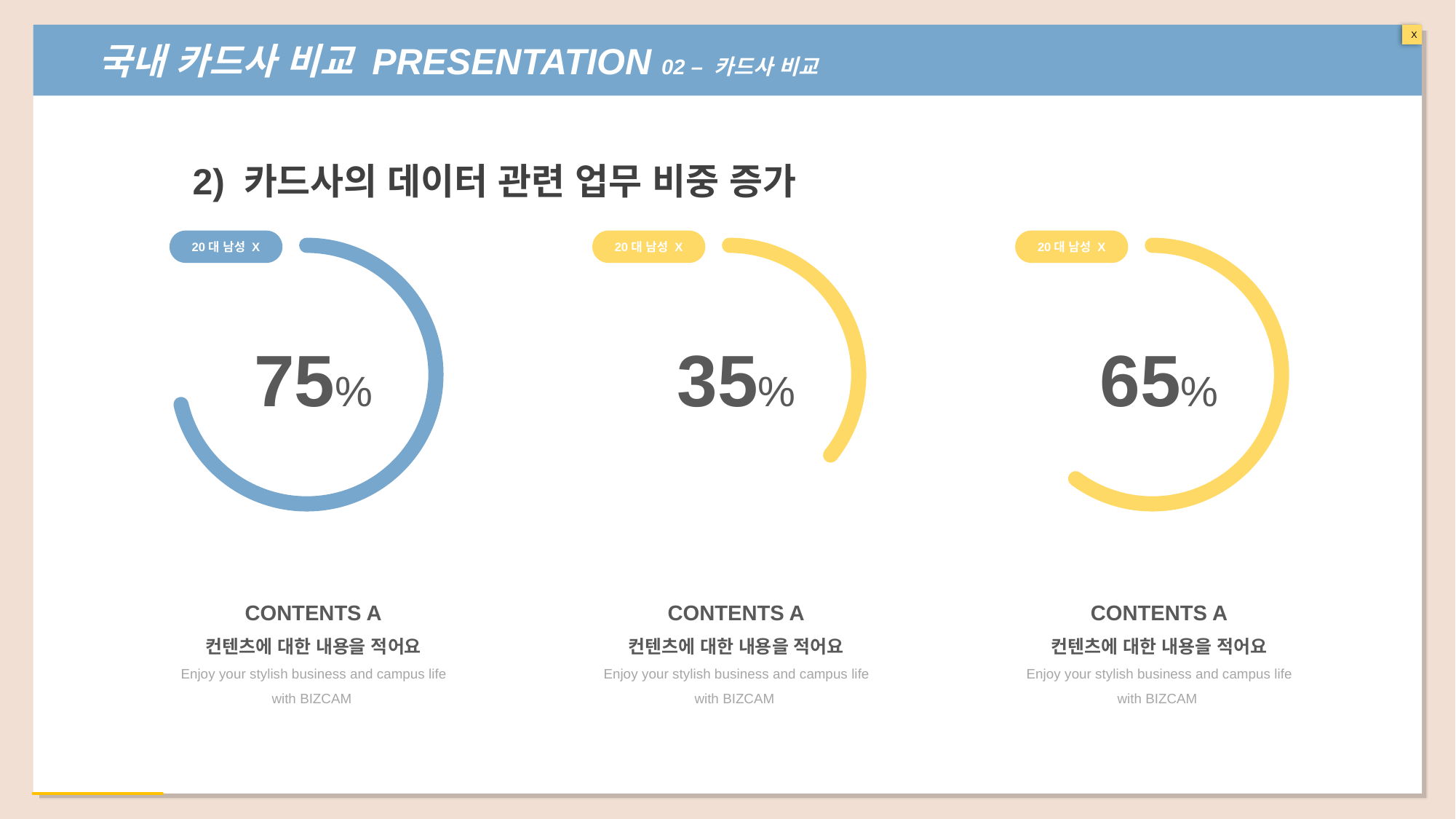

국내 카드사 비교 PRESENTATION 02 – 카드사 비교
X
2) 카드사의 데이터 관련 업무 비중 증가

20대 남성 X
20대 남성 X
20대 남성 X

75%
35%
65%
CONTENTS A
컨텐츠에 대한 내용을 적어요
Enjoy your stylish business and campus life with BIZCAM
CONTENTS A
컨텐츠에 대한 내용을 적어요
Enjoy your stylish business and campus life with BIZCAM
CONTENTS A
컨텐츠에 대한 내용을 적어요
Enjoy your stylish business and campus life with BIZCAM